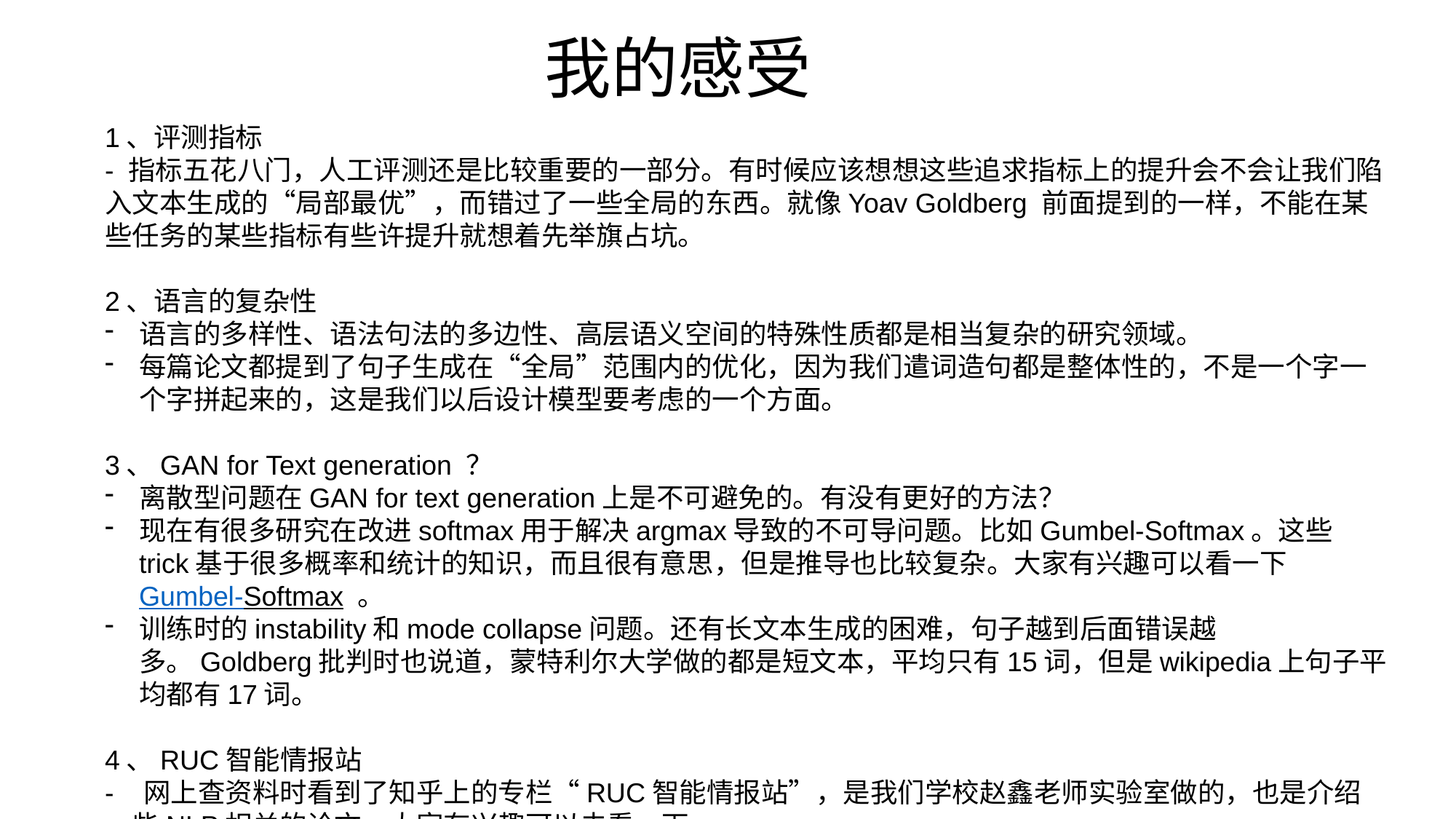

# 我的感受
1、评测指标
- 指标五花八门，人工评测还是比较重要的一部分。有时候应该想想这些追求指标上的提升会不会让我们陷入文本生成的“局部最优”，而错过了一些全局的东西。就像Yoav Goldberg 前面提到的一样，不能在某些任务的某些指标有些许提升就想着先举旗占坑。

2、语言的复杂性
语言的多样性、语法句法的多边性、高层语义空间的特殊性质都是相当复杂的研究领域。
每篇论文都提到了句子生成在“全局”范围内的优化，因为我们遣词造句都是整体性的，不是一个字一个字拼起来的，这是我们以后设计模型要考虑的一个方面。

3、GAN for Text generation ？
离散型问题在GAN for text generation上是不可避免的。有没有更好的方法？
现在有很多研究在改进softmax用于解决argmax导致的不可导问题。比如Gumbel-Softmax。这些trick基于很多概率和统计的知识，而且很有意思，但是推导也比较复杂。大家有兴趣可以看一下Gumbel-Softmax 。
训练时的instability和mode collapse问题。还有长文本生成的困难，句子越到后面错误越多。Goldberg批判时也说道，蒙特利尔大学做的都是短文本，平均只有15词，但是wikipedia上句子平均都有17词。

4、RUC智能情报站
-   网上查资料时看到了知乎上的专栏“RUC智能情报站”，是我们学校赵鑫老师实验室做的，也是介绍一些NLP相关的论文，大家有兴趣可以去看一下。